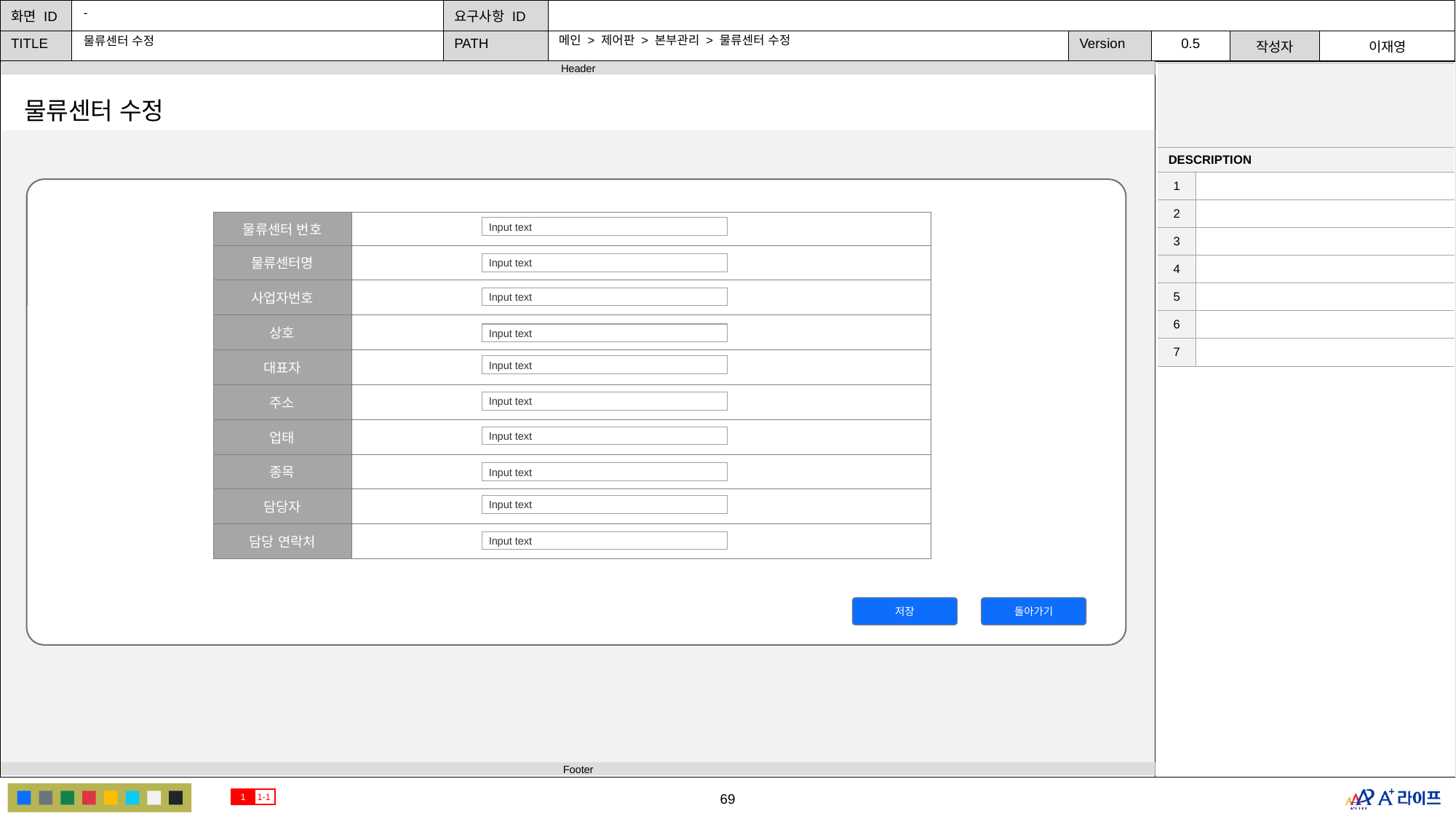

-

메인 > 제어판 > 본부관리 > 물류센터 수정
물류센터 수정
|  |  |
| --- | --- |
| DESCRIPTION |  |
| 1 |  |
| 2 |  |
| 3 |  |
| 4 |  |
| 5 |  |
| 6 |  |
| 7 |  |
물류센터 수정

| 물류센터 번호 |  |
| --- | --- |
| 물류센터명 |  |
| 사업자번호 |  |
| 상호 |  |
| 대표자 |  |
| 주소 |  |
| 업태 |  |
| 종목 |  |
| 담당자 |  |
| 담당 연락처 |  |
Input text
Input text
Input text
Input text
Input text
Input text
Input text
Input text
Input text
Input text
저장
돌아가기
1
1-1